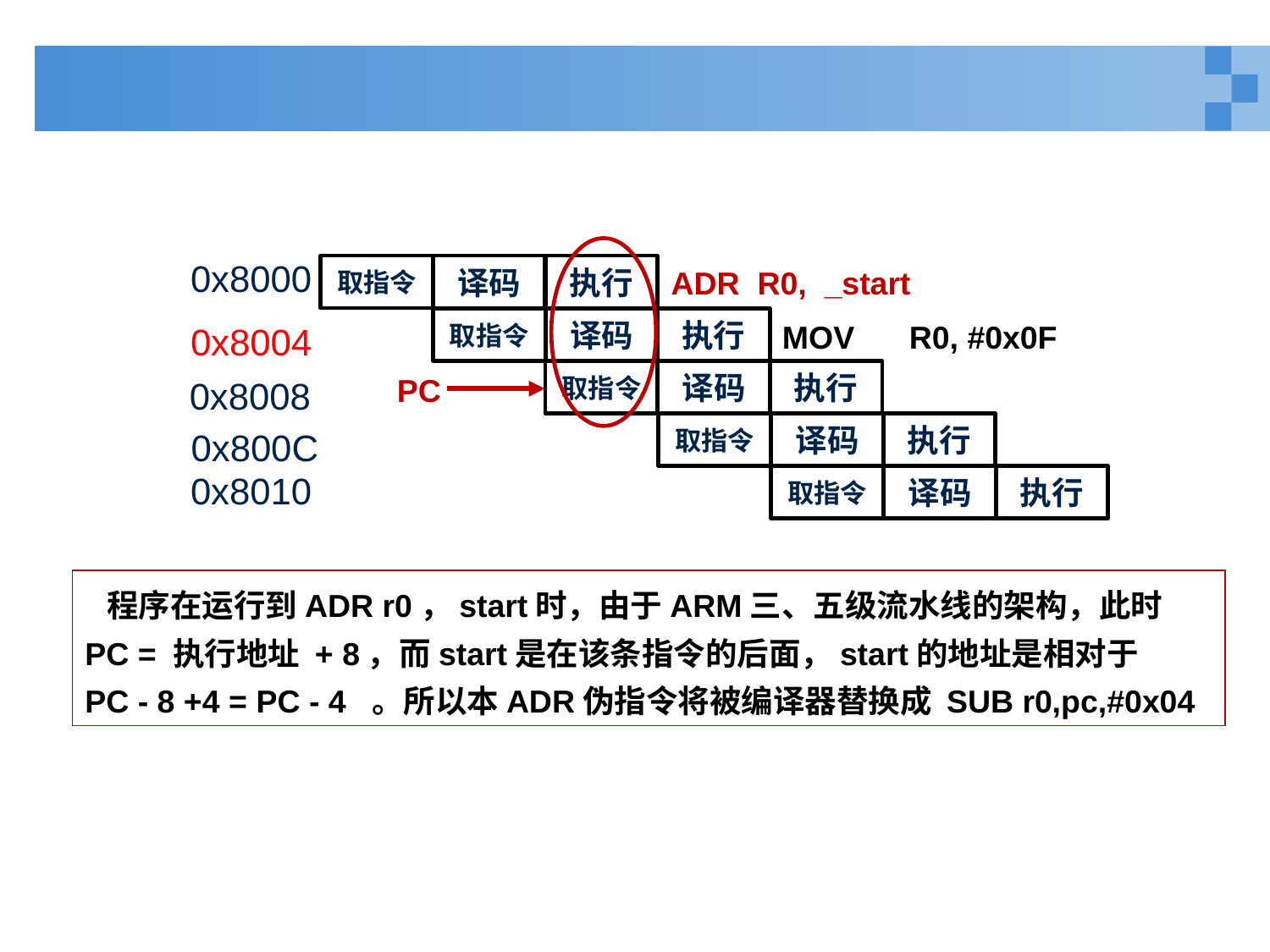

ARM伪指令——小范围的地址读取

0x8000
取指令
译码
执行
取指令
译码
执行
取指令
译码
执行
取指令
译码
执行
取指令
译码
执行
ADR  R0,  _start
MOV	R0, #0x0F
0x8004
PC
0x8008
0x800C
0x8010
  程序在运行到ADR r0，start时，由于ARM三、五级流水线的架构，此时
PC = 执行地址 + 8，而start是在该条指令的后面，start的地址是相对于
PC - 8 +4 = PC - 4  。所以本ADR伪指令将被编译器替换成 SUB r0,pc,#0x04